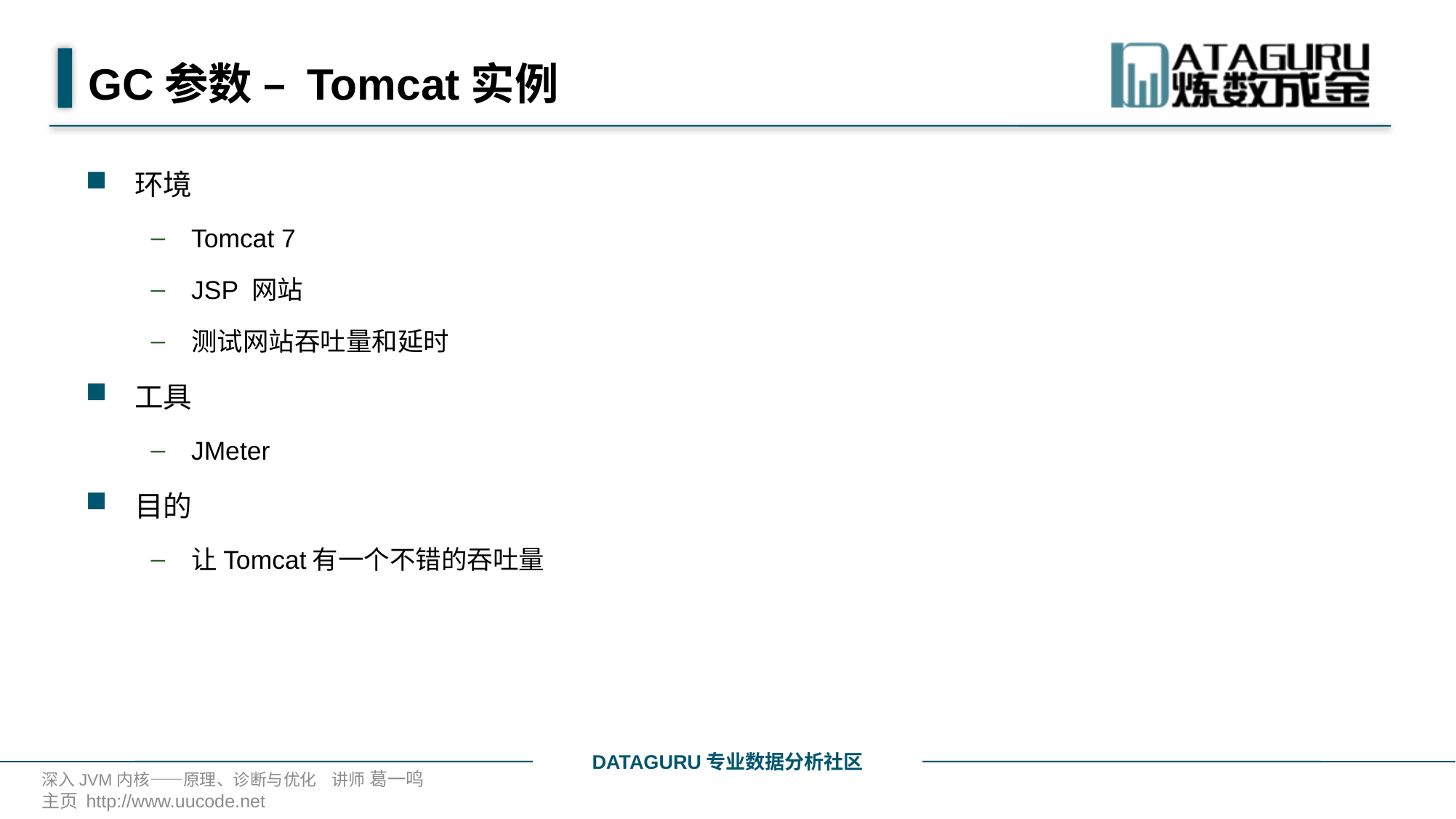

# GC参数 – Tomcat实例
环境
Tomcat 7
JSP 网站
测试网站吞吐量和延时
工具
JMeter
目的
让Tomcat有一个不错的吞吐量